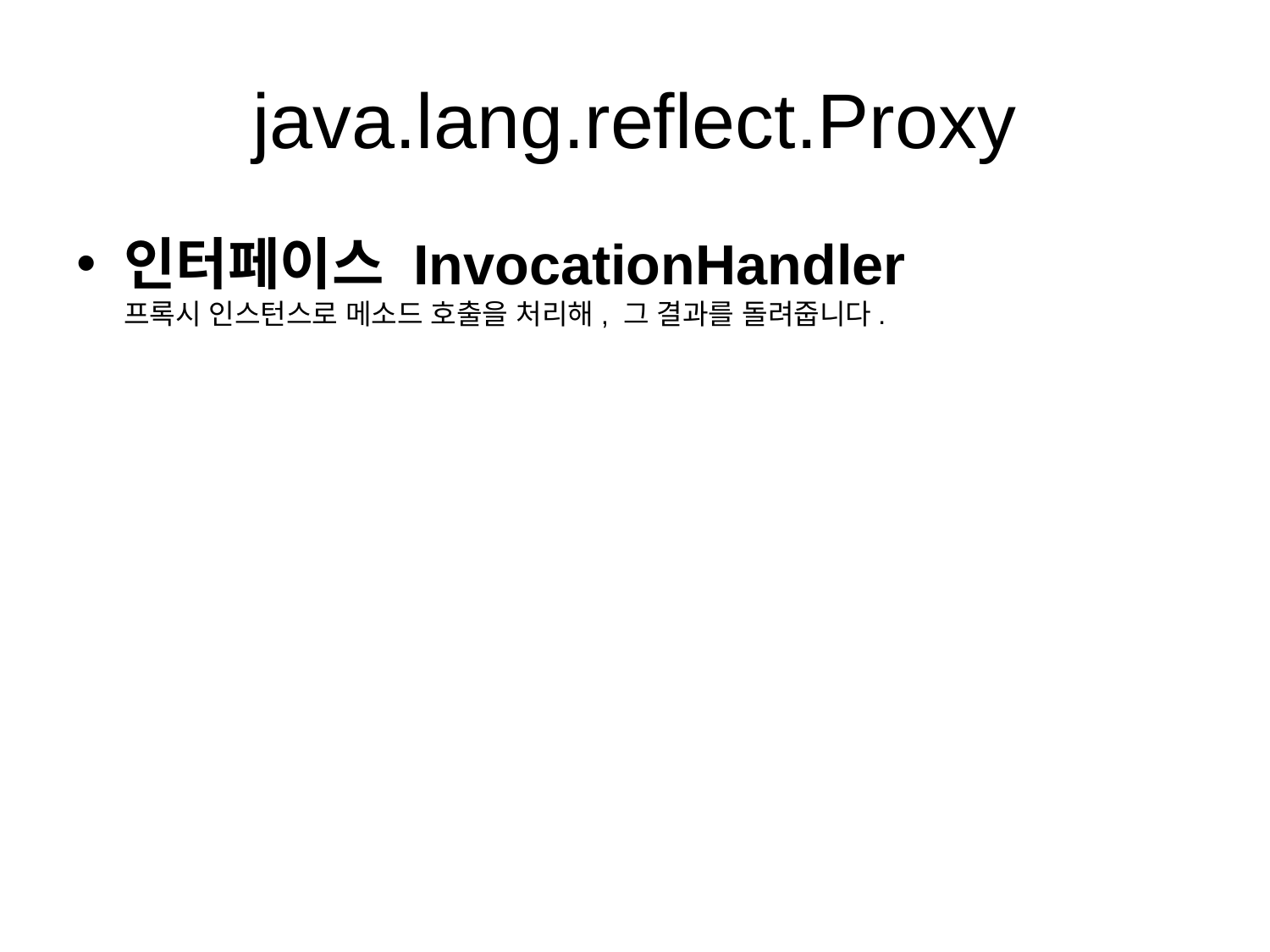

# java.lang.reflect.Proxy
인터페이스 InvocationHandler
프록시 인스턴스로 메소드 호출을 처리해, 그 결과를 돌려줍니다.